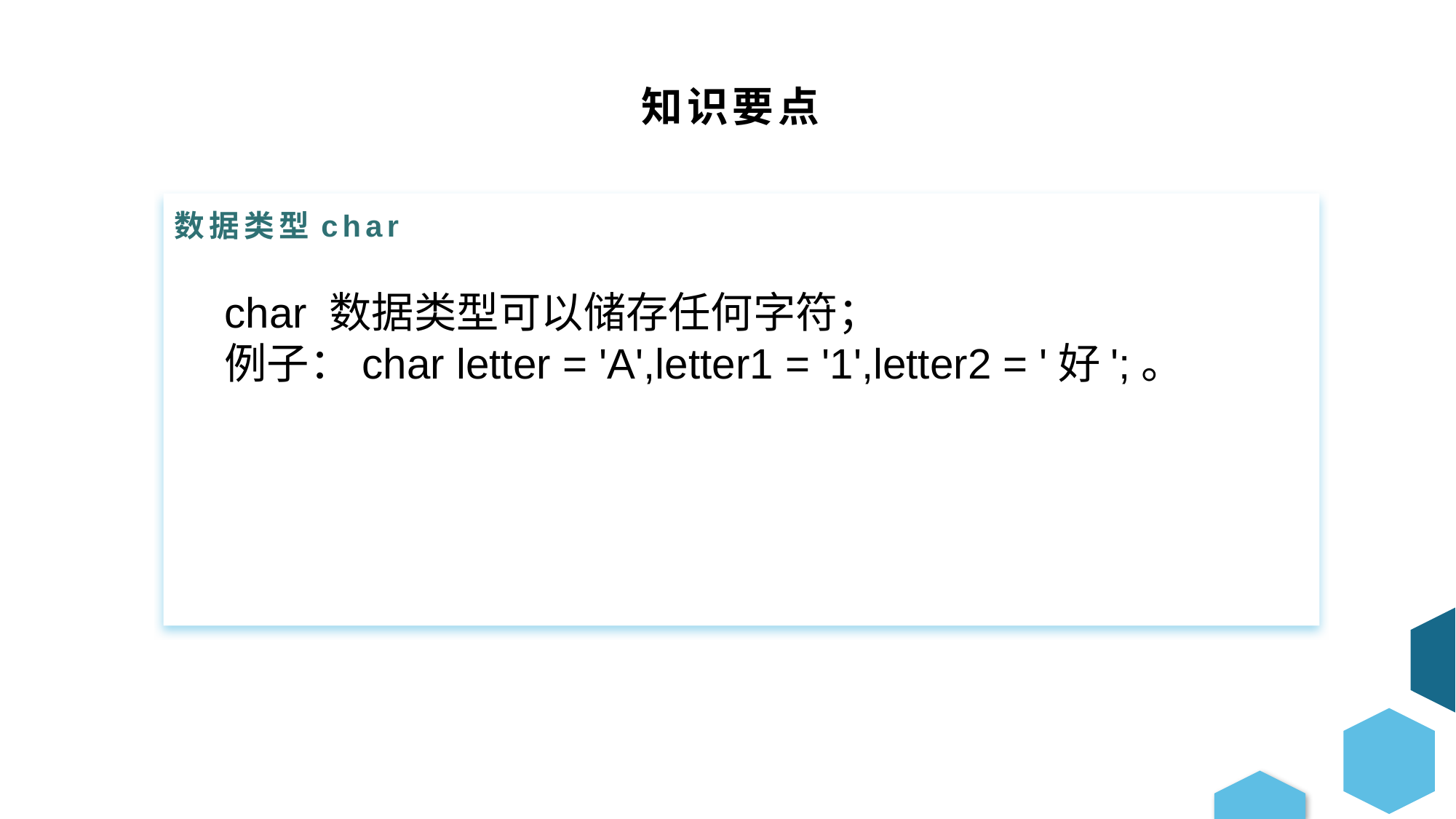

知识要点

数据类型char
char 数据类型可以储存任何字符；
例子：char letter = 'A',letter1 = '1',letter2 = '好';。